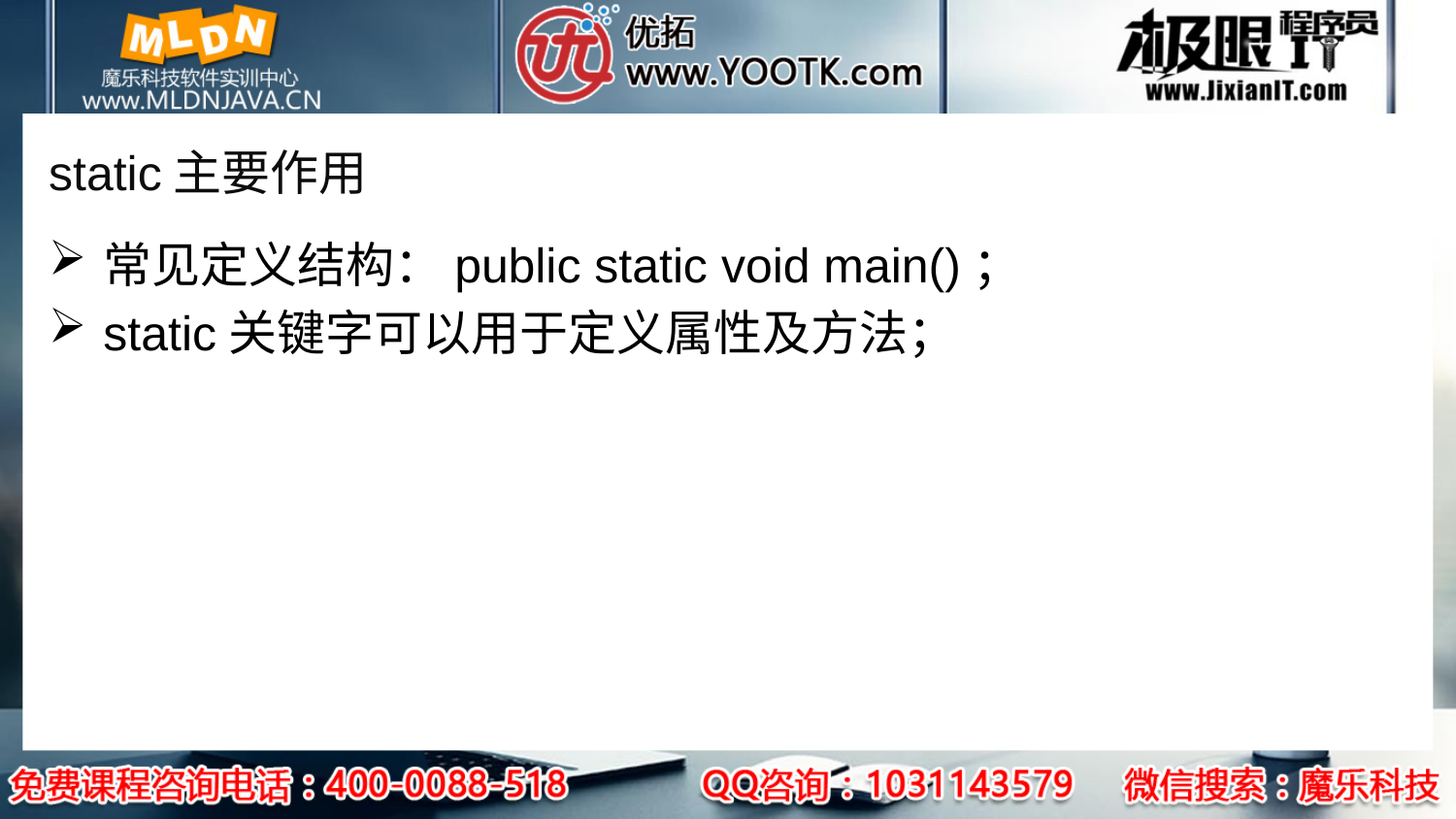

# static主要作用
常见定义结构：public static void main()；
static关键字可以用于定义属性及方法；